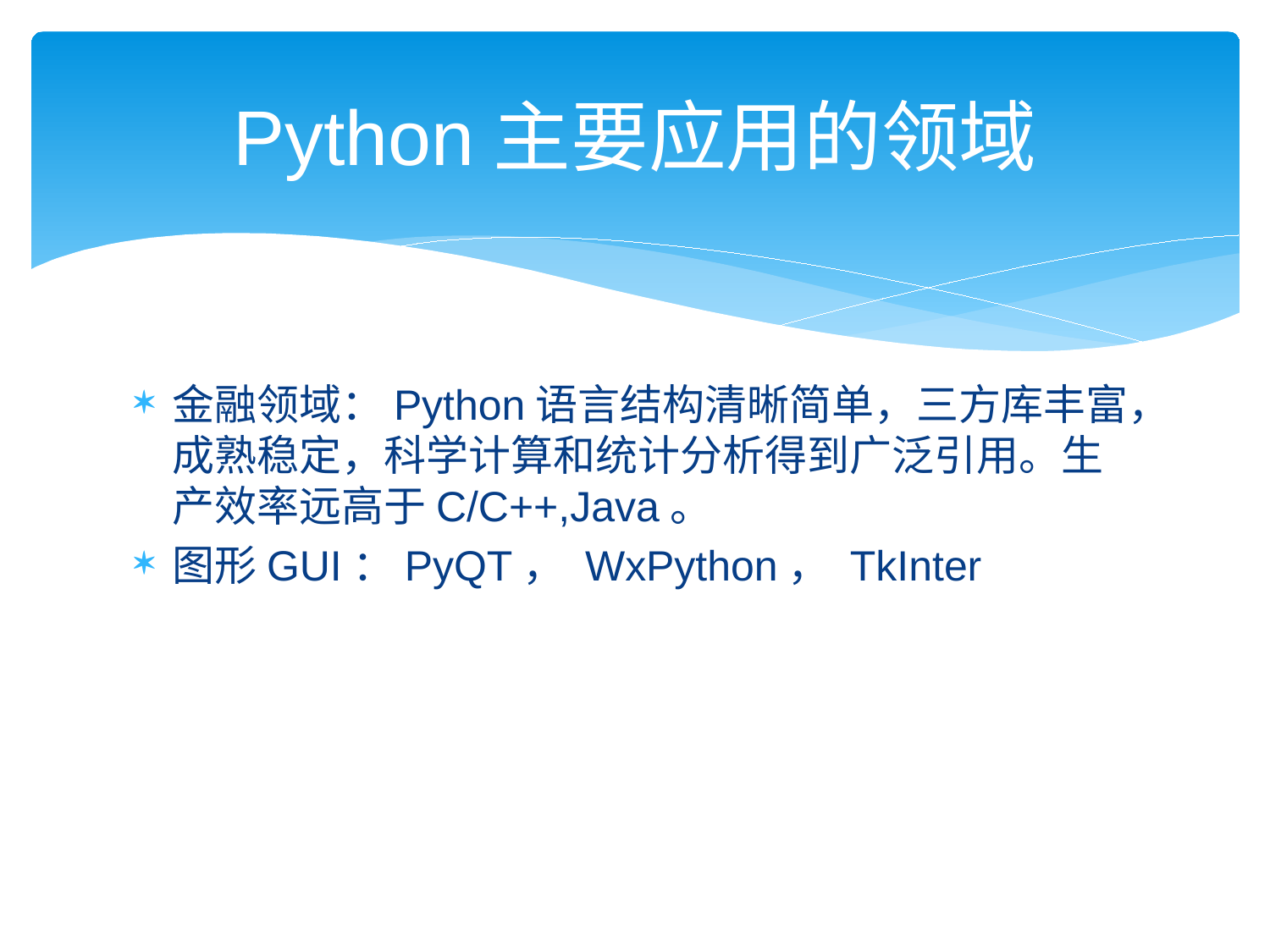

# Python主要应用的领域
金融领域：Python语言结构清晰简单，三方库丰富，成熟稳定，科学计算和统计分析得到广泛引用。生产效率远高于C/C++,Java。
图形GUI：PyQT， WxPython， TkInter